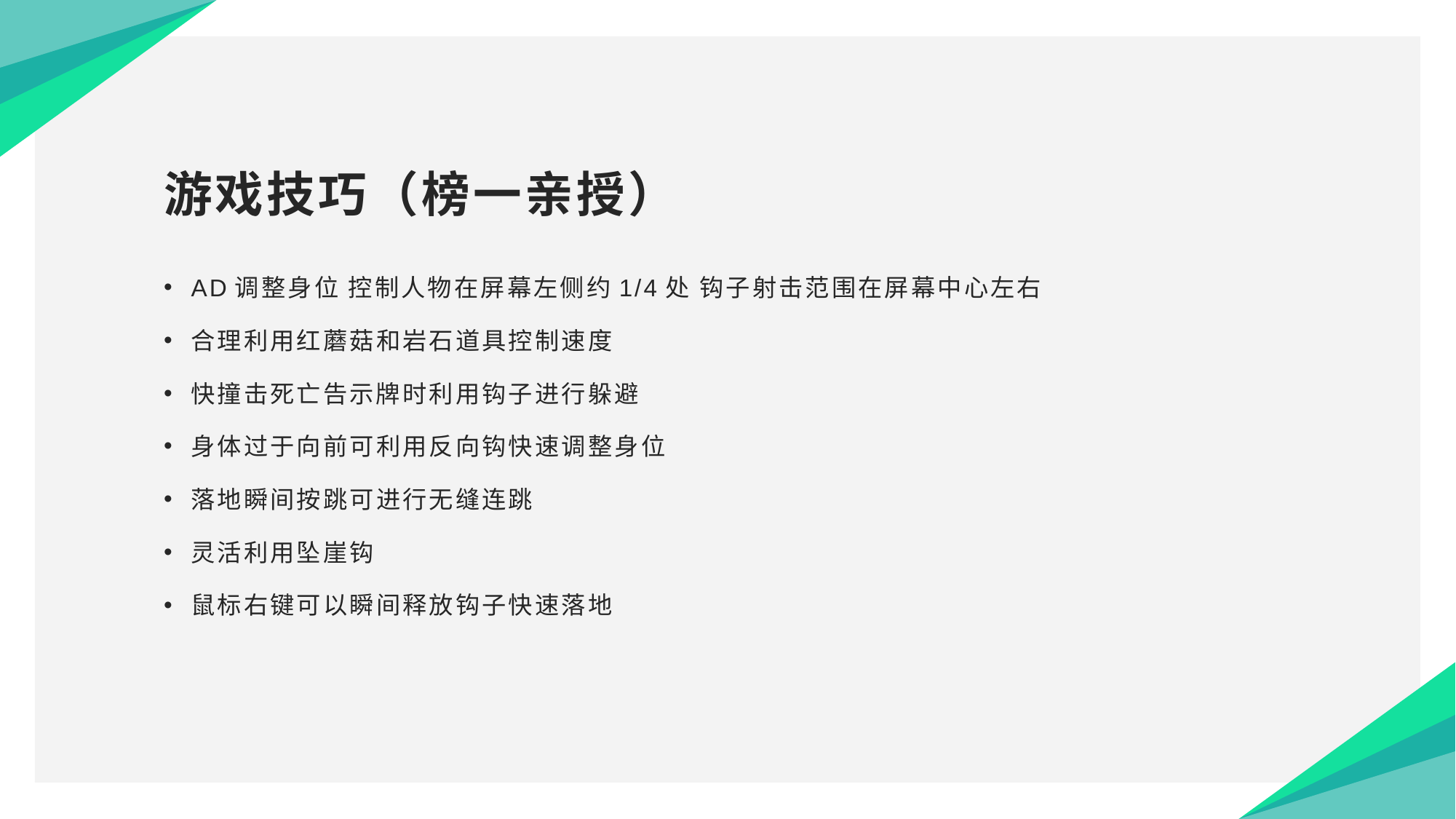

# 游戏技巧（榜一亲授）
AD调整身位 控制人物在屏幕左侧约1/4处 钩子射击范围在屏幕中心左右
合理利用红蘑菇和岩石道具控制速度
快撞击死亡告示牌时利用钩子进行躲避
身体过于向前可利用反向钩快速调整身位
落地瞬间按跳可进行无缝连跳
灵活利用坠崖钩
鼠标右键可以瞬间释放钩子快速落地